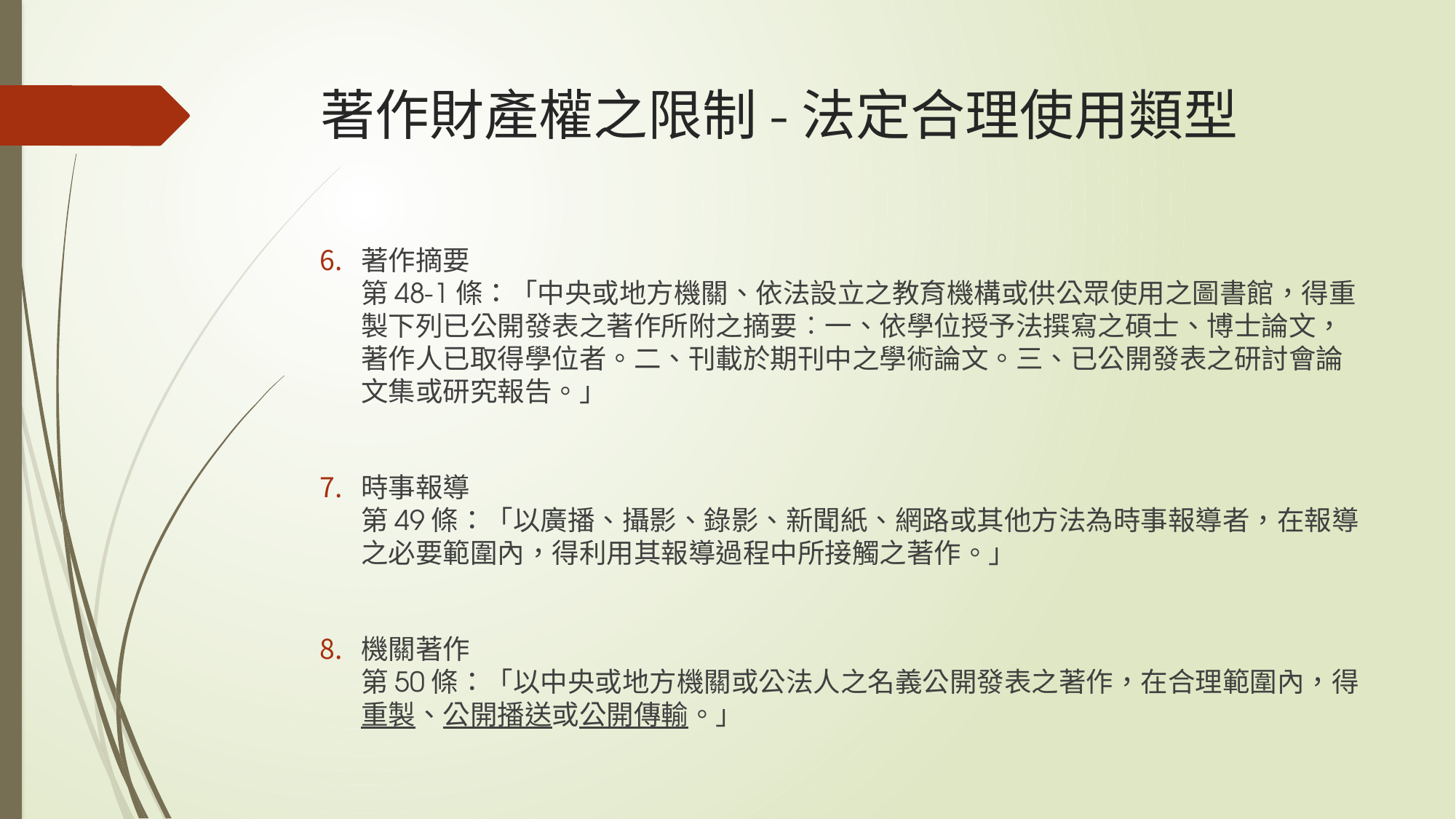

# 著作財產權之限制-法定合理使用類型
著作摘要
第48-1條：「中央或地方機關、依法設立之教育機構或供公眾使用之圖書館，得重製下列已公開發表之著作所附之摘要︰一、依學位授予法撰寫之碩士、博士論文，著作人已取得學位者。二、刊載於期刊中之學術論文。三、已公開發表之研討會論文集或研究報告。」

時事報導
第49條：「以廣播、攝影、錄影、新聞紙、網路或其他方法為時事報導者，在報導之必要範圍內，得利用其報導過程中所接觸之著作。」

機關著作
第50條：「以中央或地方機關或公法人之名義公開發表之著作，在合理範圍內，得重製、公開播送或公開傳輸。」